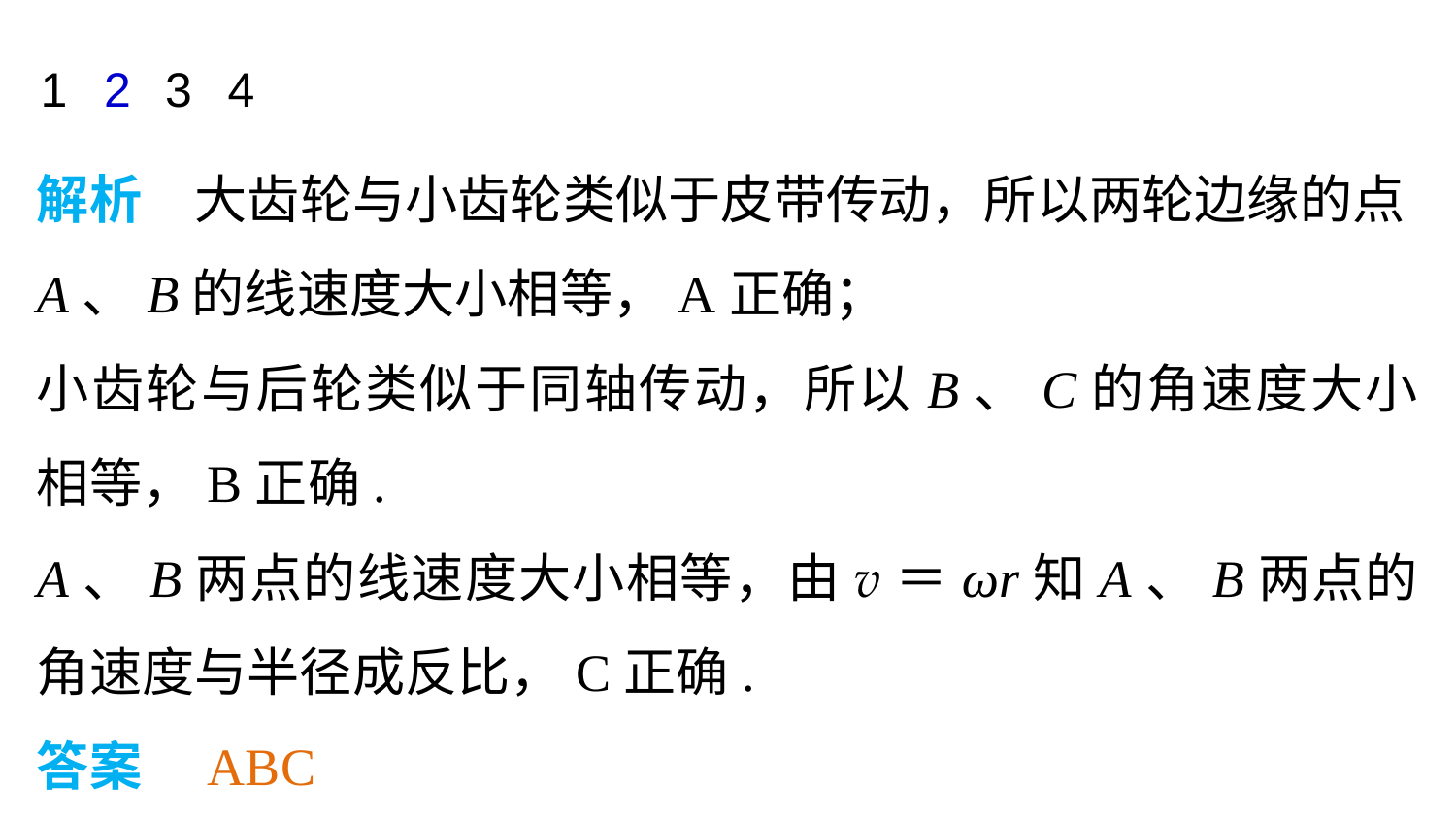

1
2
3
4
解析　大齿轮与小齿轮类似于皮带传动，所以两轮边缘的点A、B的线速度大小相等，A正确；
小齿轮与后轮类似于同轴传动，所以B、C的角速度大小相等，B正确.
A、B两点的线速度大小相等，由v＝ωr知A、B两点的角速度与半径成反比，C正确.
答案　ABC